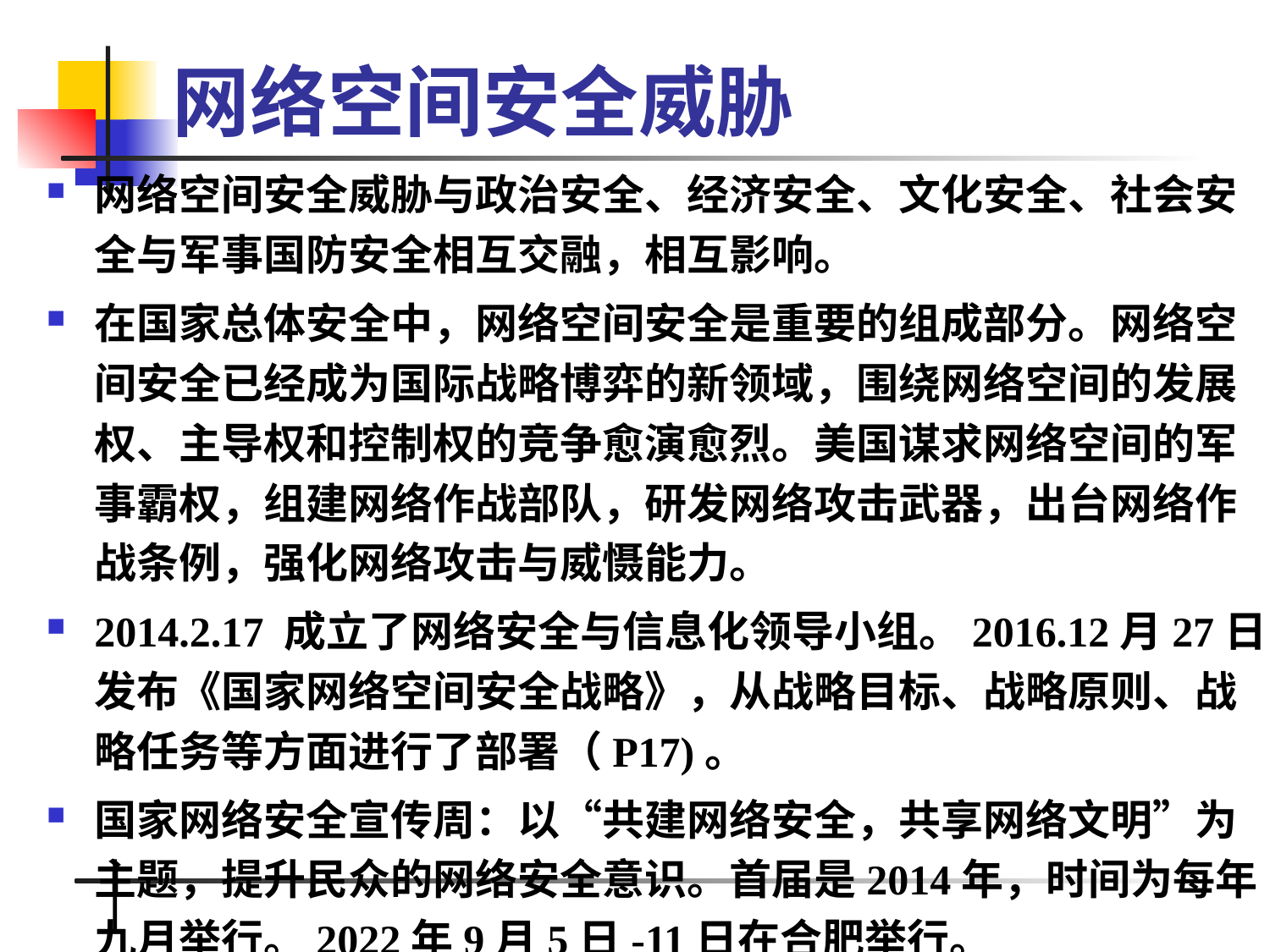

# 网络空间安全威胁
网络空间安全威胁与政治安全、经济安全、文化安全、社会安全与军事国防安全相互交融，相互影响。
在国家总体安全中，网络空间安全是重要的组成部分。网络空间安全已经成为国际战略博弈的新领域，围绕网络空间的发展权、主导权和控制权的竞争愈演愈烈。美国谋求网络空间的军事霸权，组建网络作战部队，研发网络攻击武器，出台网络作战条例，强化网络攻击与威慑能力。
2014.2.17 成立了网络安全与信息化领导小组。2016.12月27日发布《国家网络空间安全战略》，从战略目标、战略原则、战略任务等方面进行了部署（P17)。
国家网络安全宣传周：以“共建网络安全，共享网络文明”为主题，提升民众的网络安全意识。首届是2014年，时间为每年九月举行。2022年9月5日-11日在合肥举行。